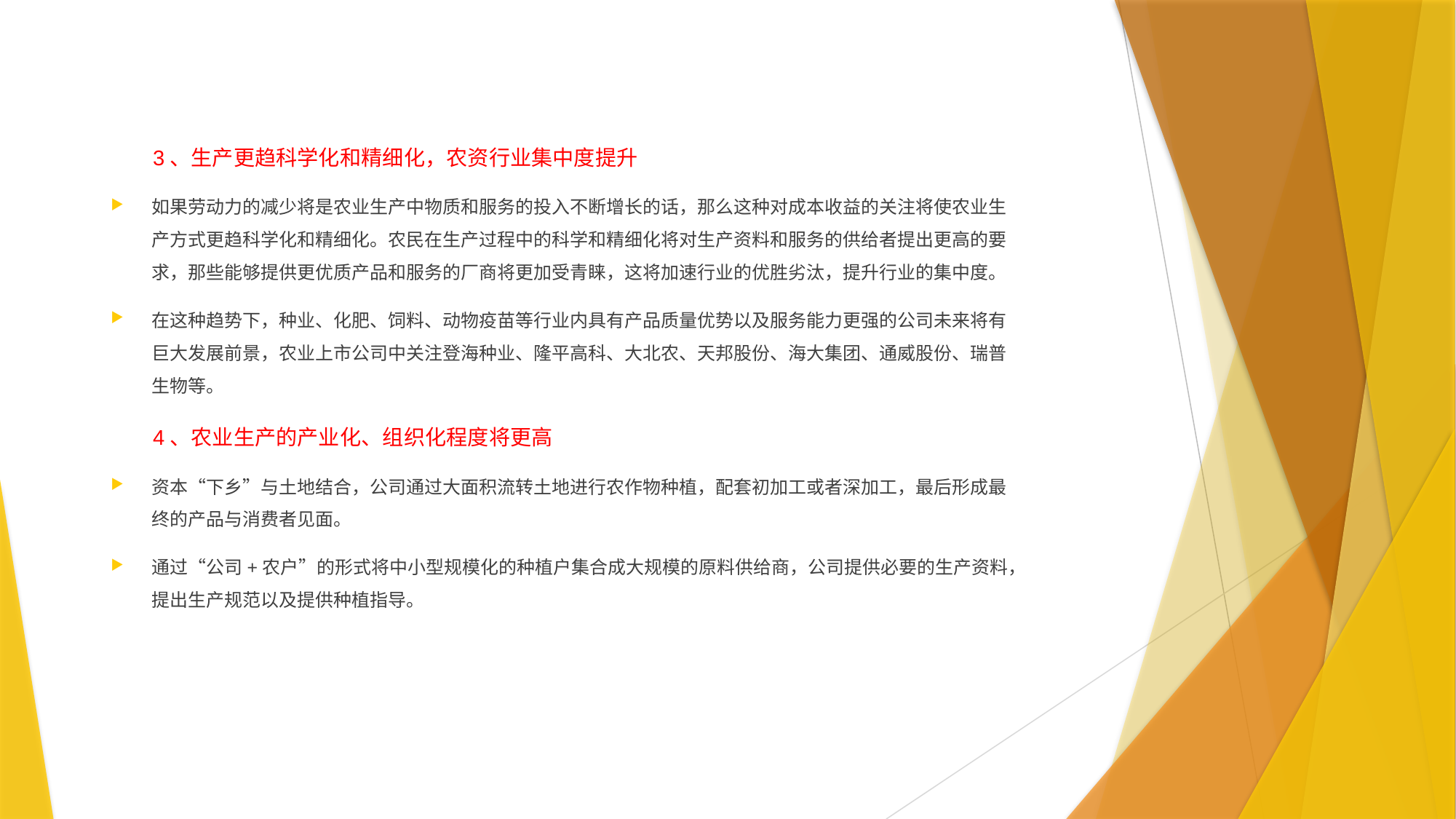

3、生产更趋科学化和精细化，农资行业集中度提升
如果劳动力的减少将是农业生产中物质和服务的投入不断增长的话，那么这种对成本收益的关注将使农业生产方式更趋科学化和精细化。农民在生产过程中的科学和精细化将对生产资料和服务的供给者提出更高的要求，那些能够提供更优质产品和服务的厂商将更加受青睐，这将加速行业的优胜劣汰，提升行业的集中度。
在这种趋势下，种业、化肥、饲料、动物疫苗等行业内具有产品质量优势以及服务能力更强的公司未来将有巨大发展前景，农业上市公司中关注登海种业、隆平高科、大北农、天邦股份、海大集团、通威股份、瑞普生物等。
       4、农业生产的产业化、组织化程度将更高
资本“下乡”与土地结合，公司通过大面积流转土地进行农作物种植，配套初加工或者深加工，最后形成最终的产品与消费者见面。
通过“公司+农户”的形式将中小型规模化的种植户集合成大规模的原料供给商，公司提供必要的生产资料，提出生产规范以及提供种植指导。